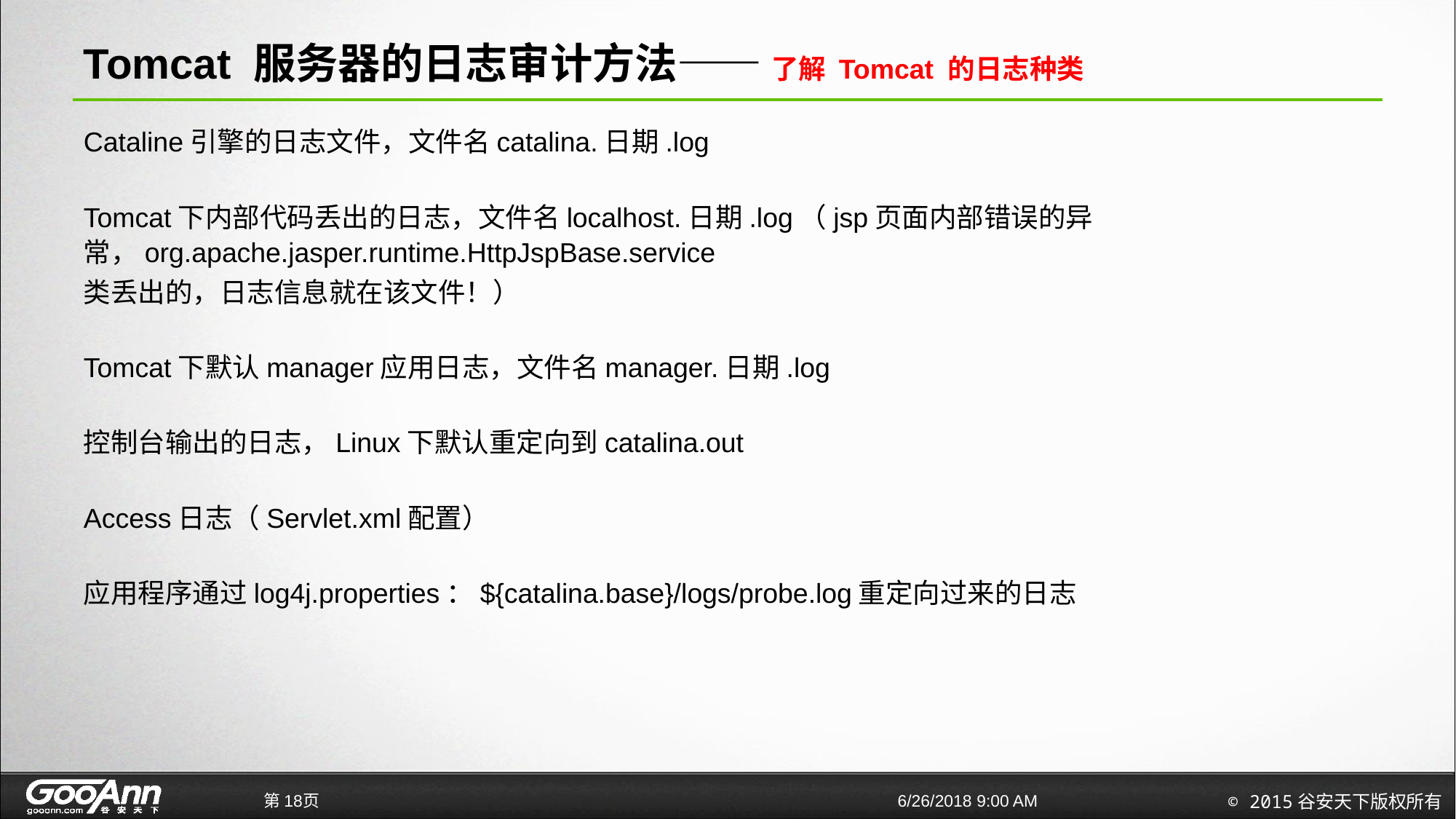

# Tomcat 服务器的日志审计方法—— 了解 Tomcat 的日志种类
Cataline引擎的日志文件，文件名catalina.日期.log
Tomcat下内部代码丢出的日志，文件名localhost.日期.log（jsp页面内部错误的异常，org.apache.jasper.runtime.HttpJspBase.service
类丢出的，日志信息就在该文件！）
Tomcat下默认manager应用日志，文件名manager.日期.log
控制台输出的日志，Linux下默认重定向到catalina.out
Access日志（Servlet.xml配置）
应用程序通过log4j.properties：${catalina.base}/logs/probe.log重定向过来的日志